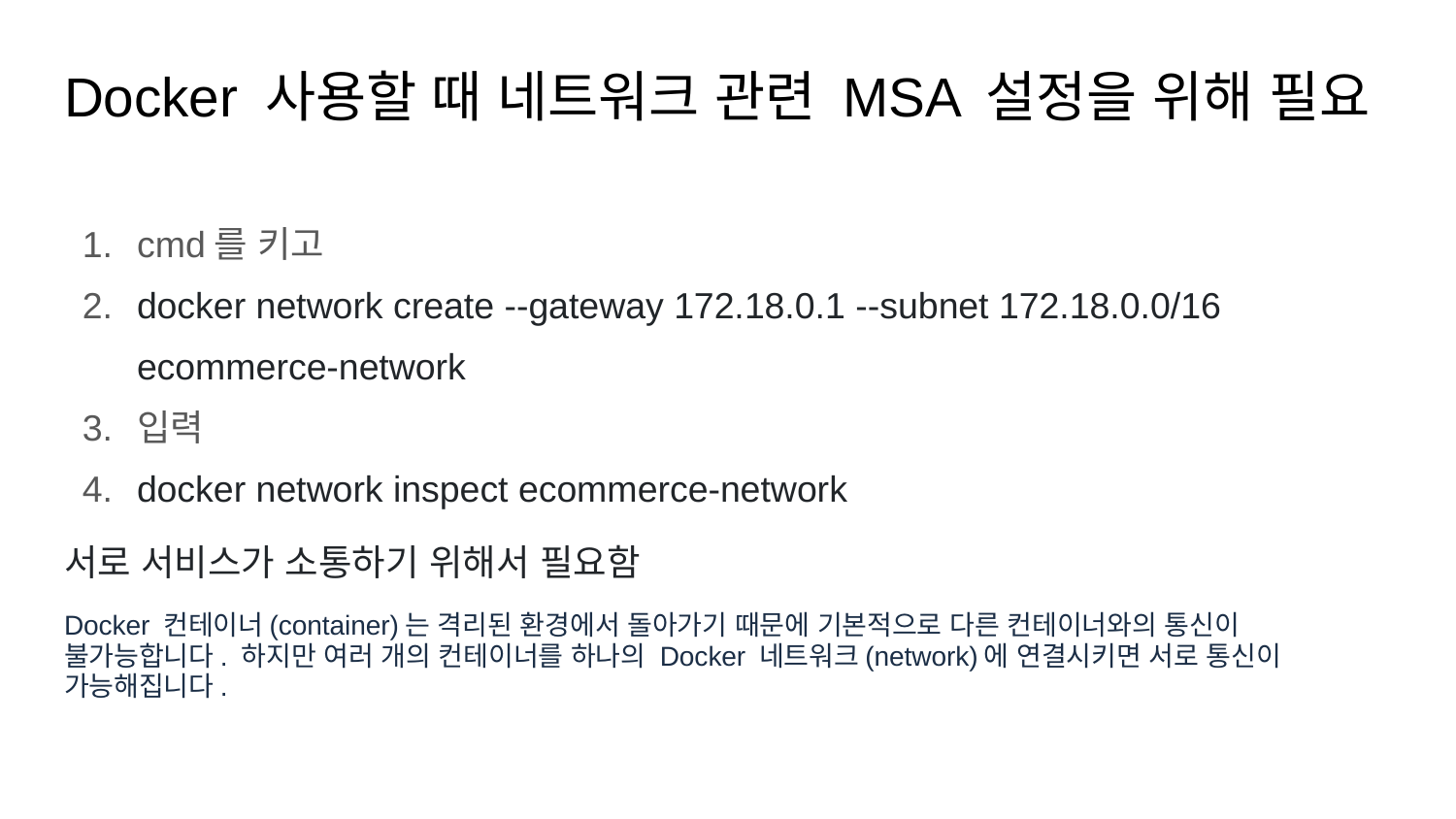

# Docker 사용할 때 네트워크 관련 MSA 설정을 위해 필요
cmd를 키고
docker network create --gateway 172.18.0.1 --subnet 172.18.0.0/16 ecommerce-network
입력
docker network inspect ecommerce-network
서로 서비스가 소통하기 위해서 필요함
Docker 컨테이너(container)는 격리된 환경에서 돌아가기 때문에 기본적으로 다른 컨테이너와의 통신이 불가능합니다. 하지만 여러 개의 컨테이너를 하나의 Docker 네트워크(network)에 연결시키면 서로 통신이 가능해집니다.